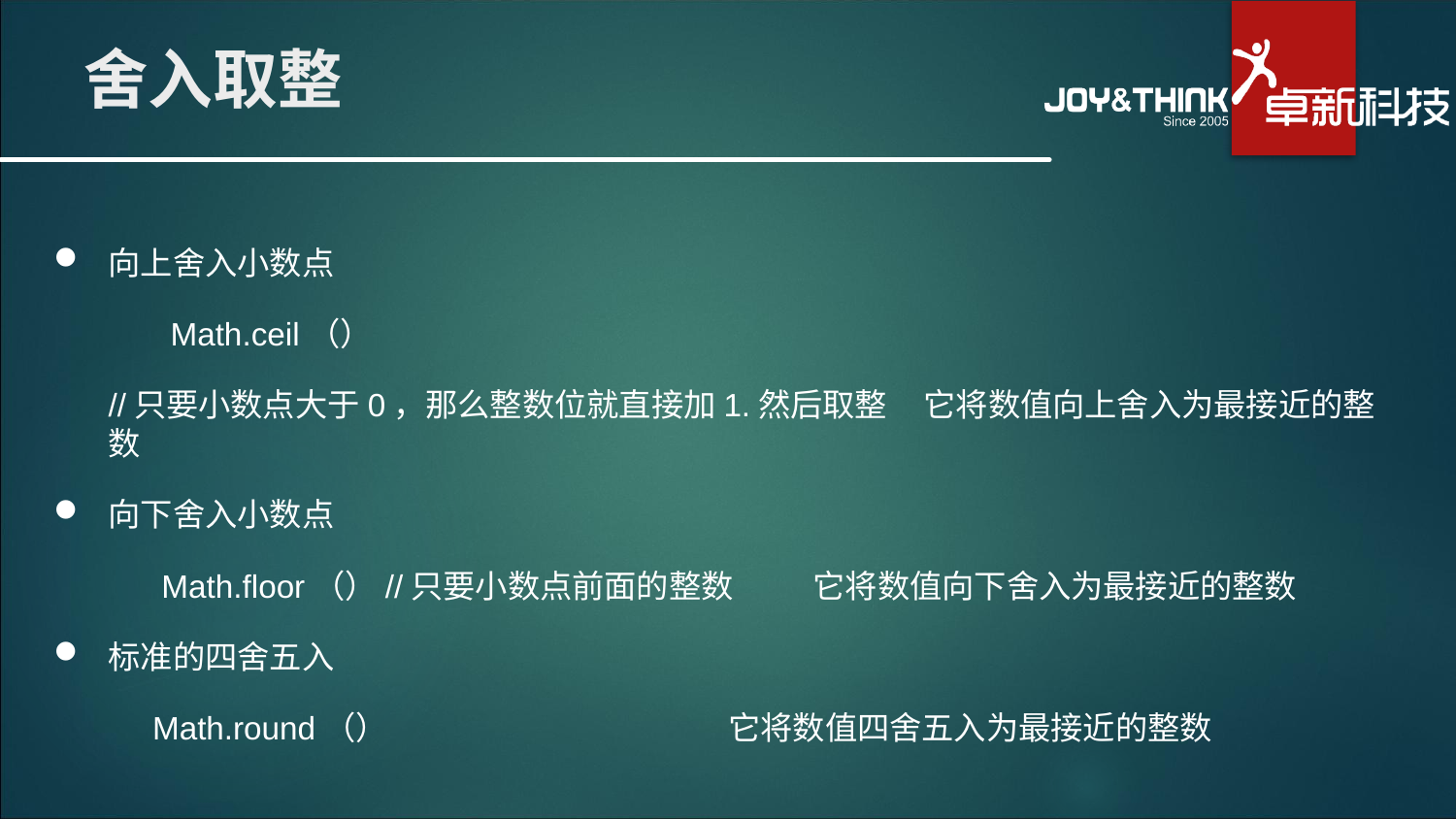

# 舍入取整
向上舍入小数点
             Math.ceil（）
	//只要小数点大于0，那么整数位就直接加1.然后取整     它将数值向上舍入为最接近的整数
向下舍入小数点
            Math.floor（）//只要小数点前面的整数           它将数值向下舍入为最接近的整数
标准的四舍五入
           Math.round（）                                               它将数值四舍五入为最接近的整数